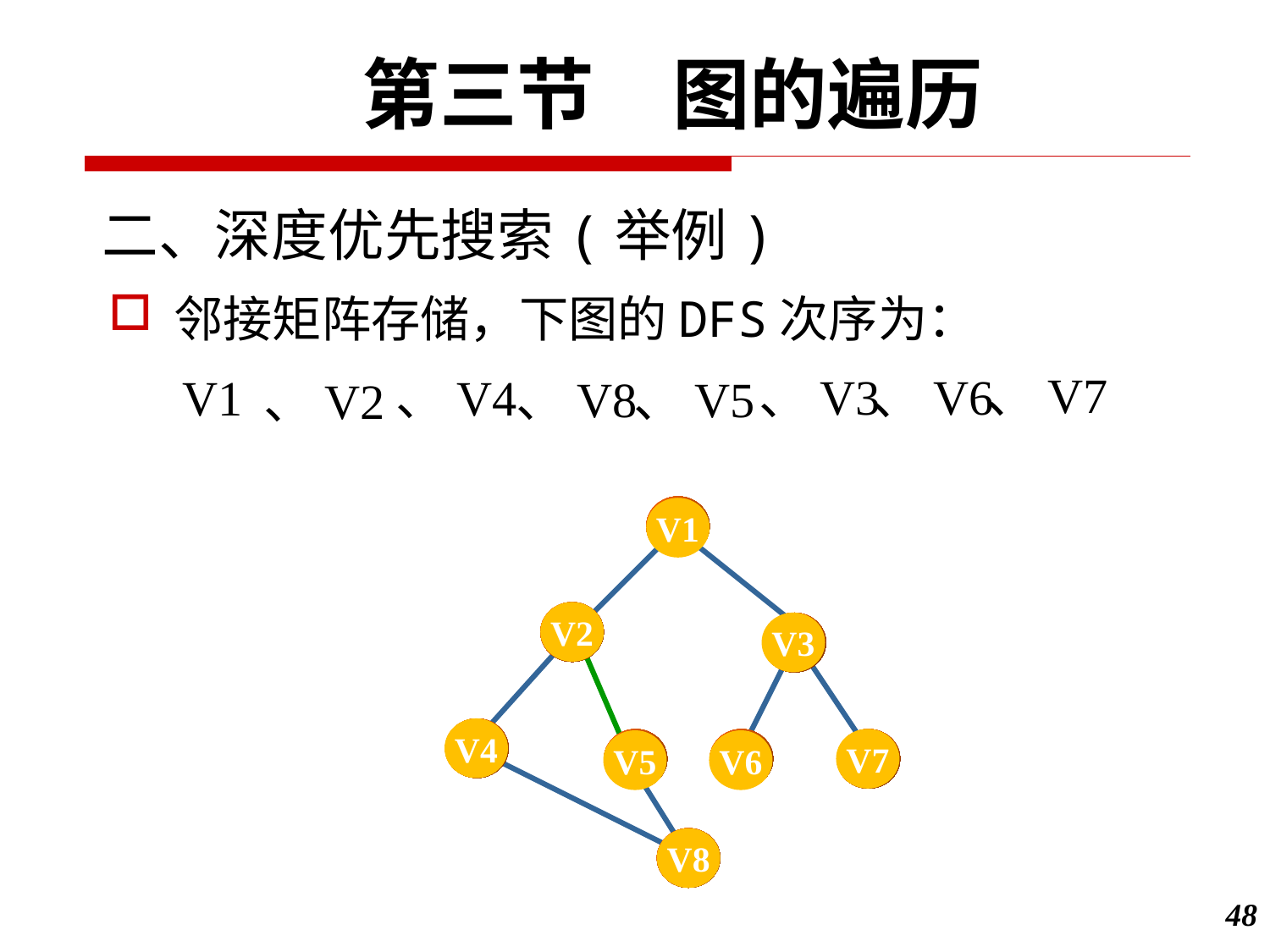

第三节　图的遍历
# 二、深度优先搜索(举例)
邻接矩阵存储，下图的DFS次序为：
、V7
、V3
、V6
、V4
V1
、V5
、V8
、V2
V1
V2
V3
V4
V5
V6
V7
V8

V1
V2
V3
V4
V7
V6
V5
V8
48